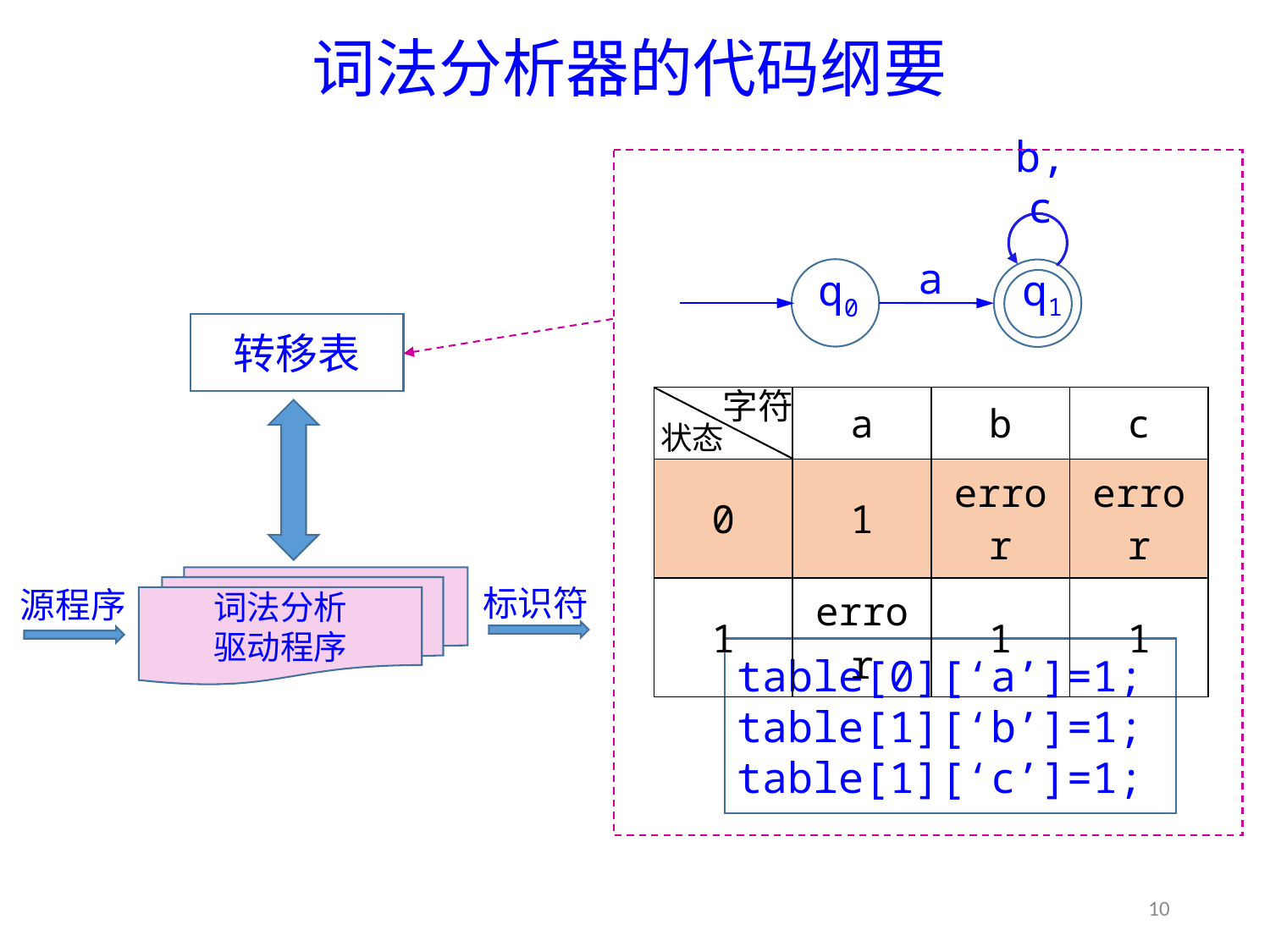

# 词法分析器的代码纲要
b,c

a

q0
q1

转移表

词法分析
驱动程序
标识符
源程序

字符
状态
|  | a | b | c |
| --- | --- | --- | --- |
| 0 | 1 | error | error |
| 1 | error | 1 | 1 |
table[0][‘a’]=1;
table[1][‘b’]=1;
table[1][‘c’]=1;
10